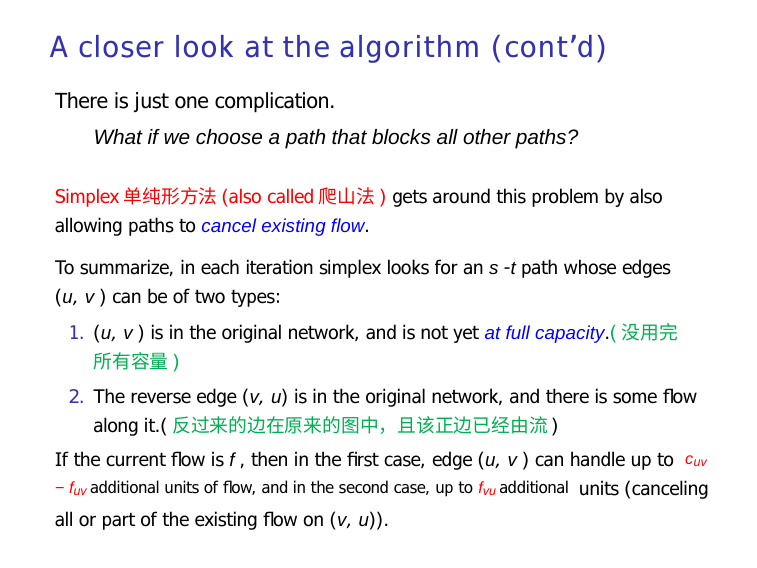

# A closer look at the algorithm (cont’d)
There is just one complication.
What if we choose a path that blocks all other paths?

Simplex单纯形方法(also called爬山法) gets around this problem by also allowing paths to cancel existing flow.
To summarize, in each iteration simplex looks for an s -t path whose edges  (u, v ) can be of two types:
(u, v ) is in the original network, and is not yet at full capacity.(没用完所有容量)
The reverse edge (v, u) is in the original network, and there is some flow  along it.(反过来的边在原来的图中，且该正边已经由流)
If the current flow is f , then in the first case, edge (u, v ) can handle up to  cuv − fuv additional units of flow, and in the second case, up to fvu additional  units (canceling all or part of the existing flow on (v, u)).